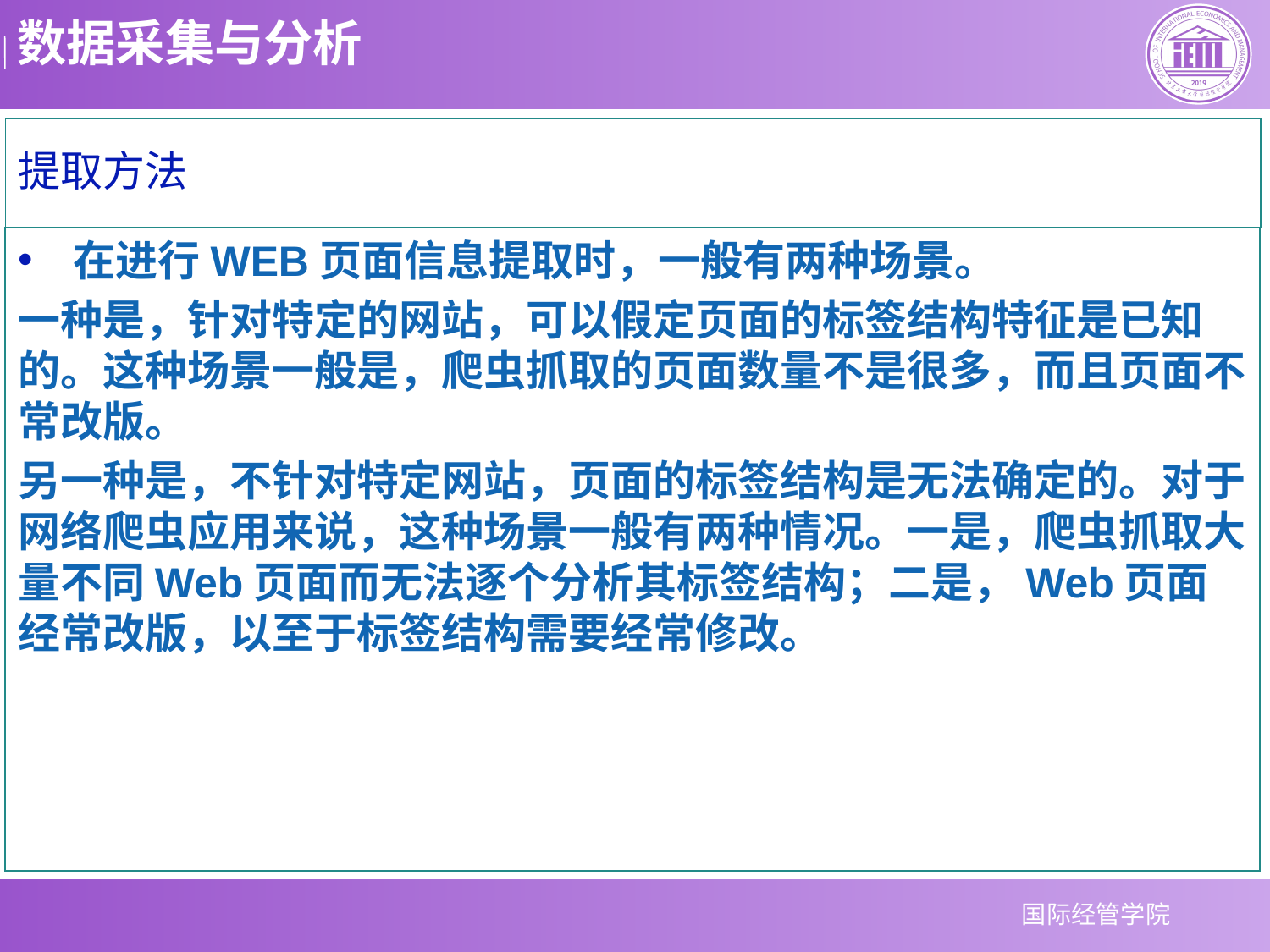

# 提取方法
在进行WEB页面信息提取时，一般有两种场景。
一种是，针对特定的网站，可以假定页面的标签结构特征是已知的。这种场景一般是，爬虫抓取的页面数量不是很多，而且页面不常改版。
另一种是，不针对特定网站，页面的标签结构是无法确定的。对于网络爬虫应用来说，这种场景一般有两种情况。一是，爬虫抓取大量不同Web页面而无法逐个分析其标签结构；二是，Web页面经常改版，以至于标签结构需要经常修改。